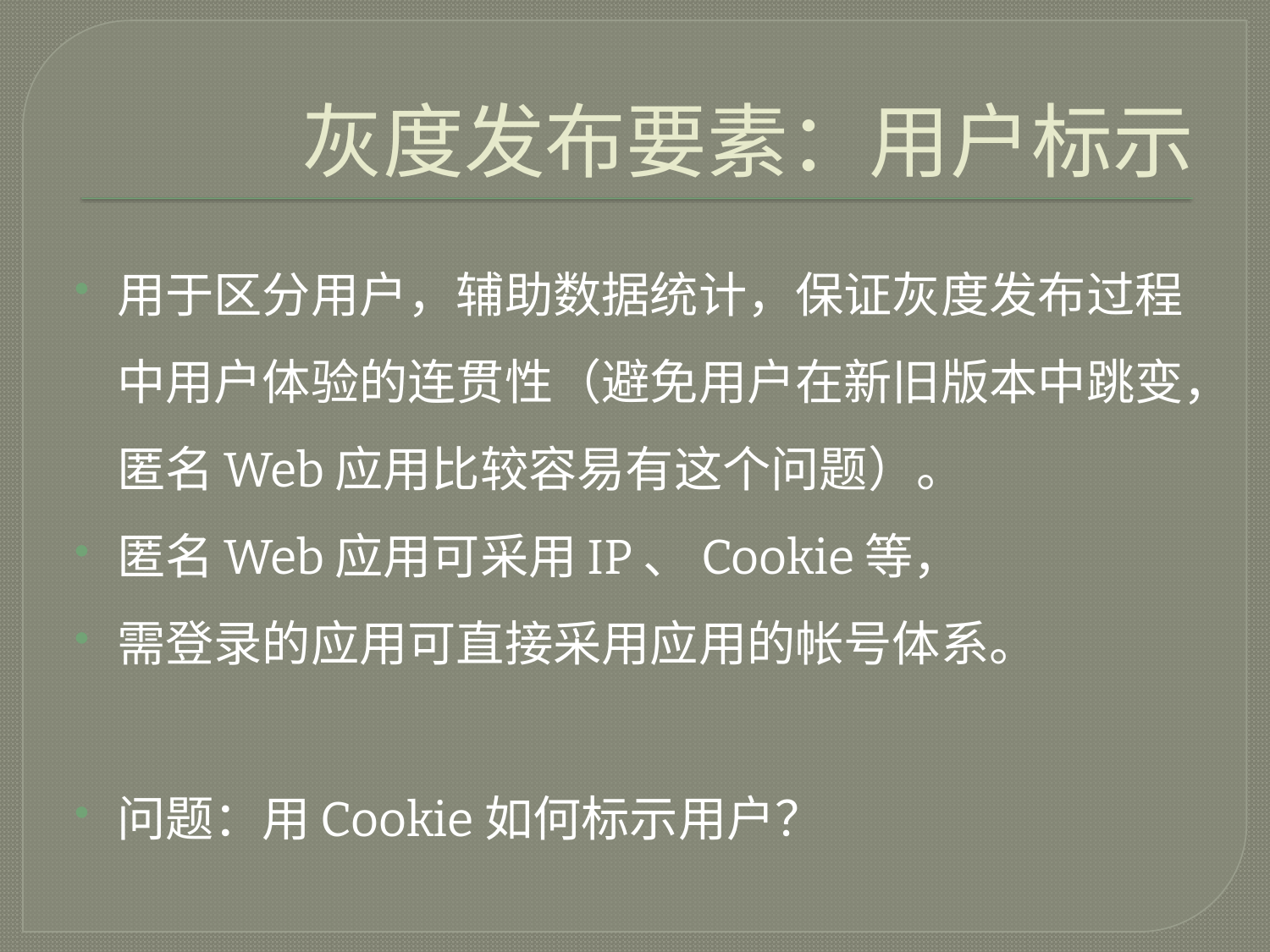

# 灰度发布要素：用户标示
用于区分用户，辅助数据统计，保证灰度发布过程中用户体验的连贯性（避免用户在新旧版本中跳变，匿名Web应用比较容易有这个问题）。
匿名Web应用可采用IP、Cookie等，
需登录的应用可直接采用应用的帐号体系。

问题：用Cookie如何标示用户？